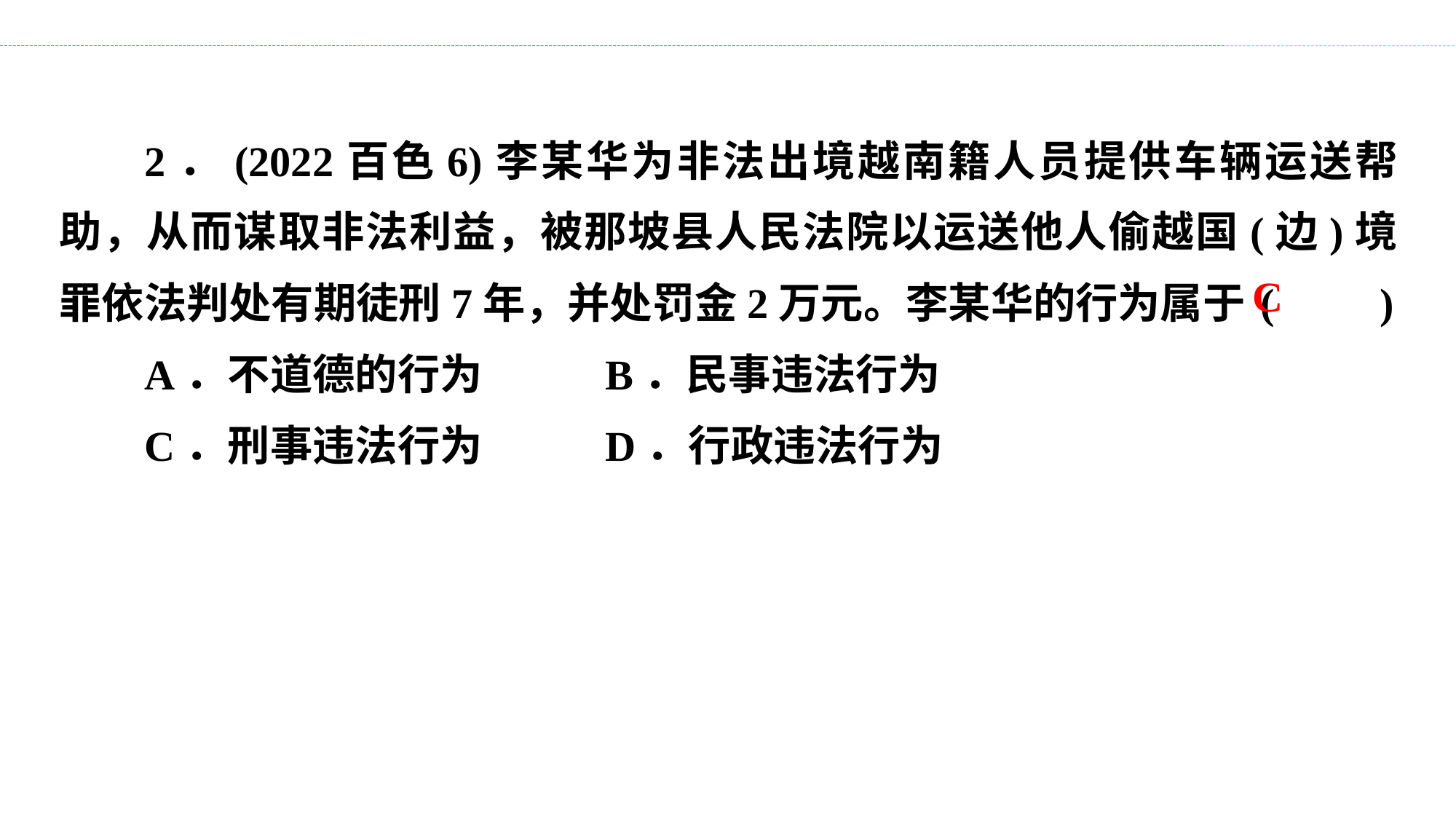

2．(2022百色6)李某华为非法出境越南籍人员提供车辆运送帮助，从而谋取非法利益，被那坡县人民法院以运送他人偷越国(边)境罪依法判处有期徒刑7年，并处罚金2万元。李某华的行为属于	(　　)
A．不道德的行为　　	B．民事违法行为
C．刑事违法行为　　	D．行政违法行为

C